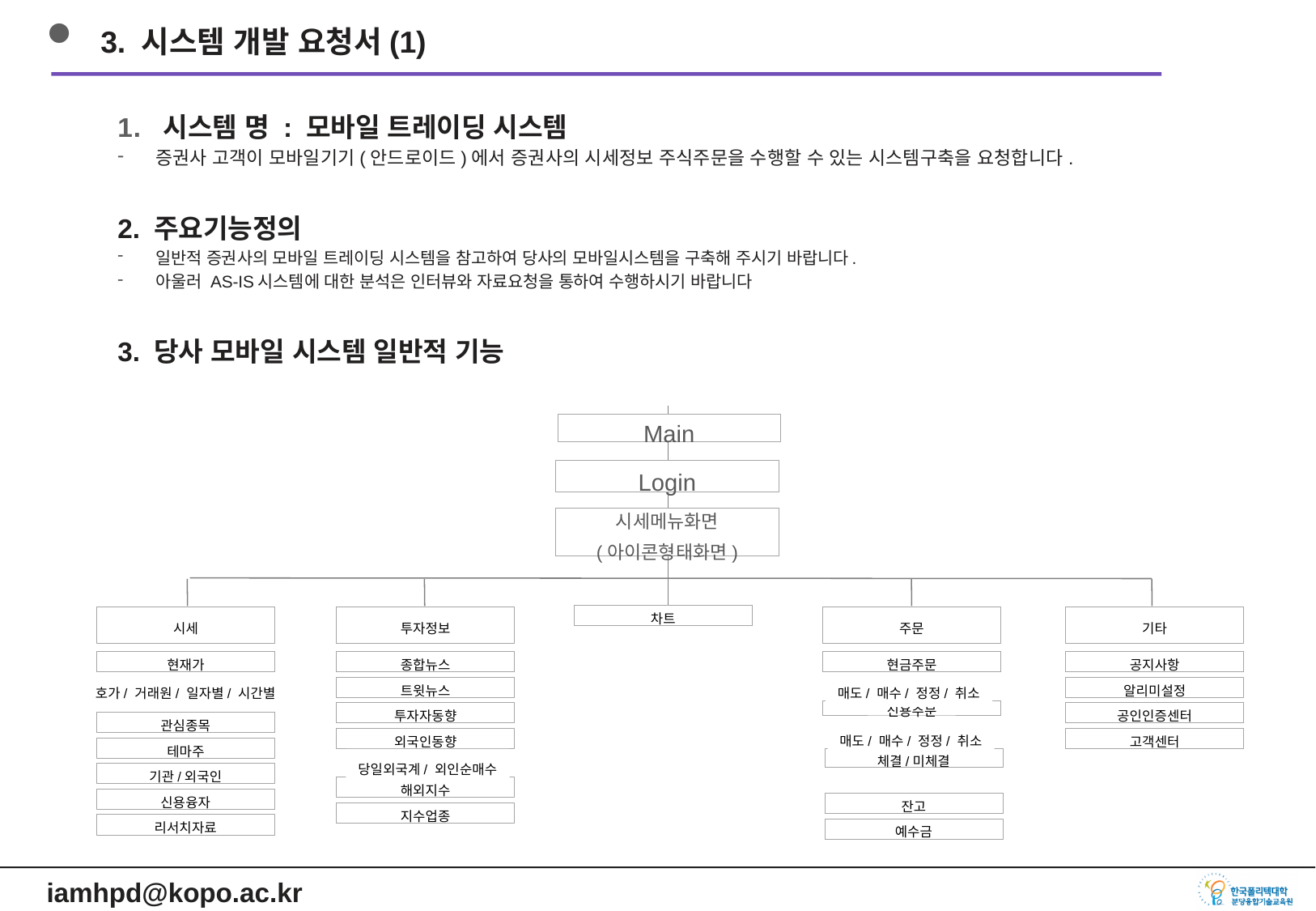

3. 시스템 개발 요청서(1)
시스템 명 : 모바일 트레이딩 시스템
증권사 고객이 모바일기기(안드로이드)에서 증권사의 시세정보 주식주문을 수행할 수 있는 시스템구축을 요청합니다.

2. 주요기능정의
일반적 증권사의 모바일 트레이딩 시스템을 참고하여 당사의 모바일시스템을 구축해 주시기 바랍니다.
아울러 AS-IS시스템에 대한 분석은 인터뷰와 자료요청을 통하여 수행하시기 바랍니다

3. 당사 모바일 시스템 일반적 기능

Main
Login
시세메뉴화면
(아이콘형태화면)
차트
시세
투자정보
주문
기타
현재가
종합뉴스
현금주문
공지사항
호가/ 거래원/ 일자별/ 시간별
매도/ 매수/ 정정/ 취소
트윗뉴스
알리미설정
신용주문
투자자동향
공인인증센터
관심종목
매도/ 매수/ 정정/ 취소
외국인동향
고객센터
테마주
체결/미체결
당일외국계/ 외인순매수
기관/외국인
해외지수
신용융자
잔고
지수업종
리서치자료
예수금